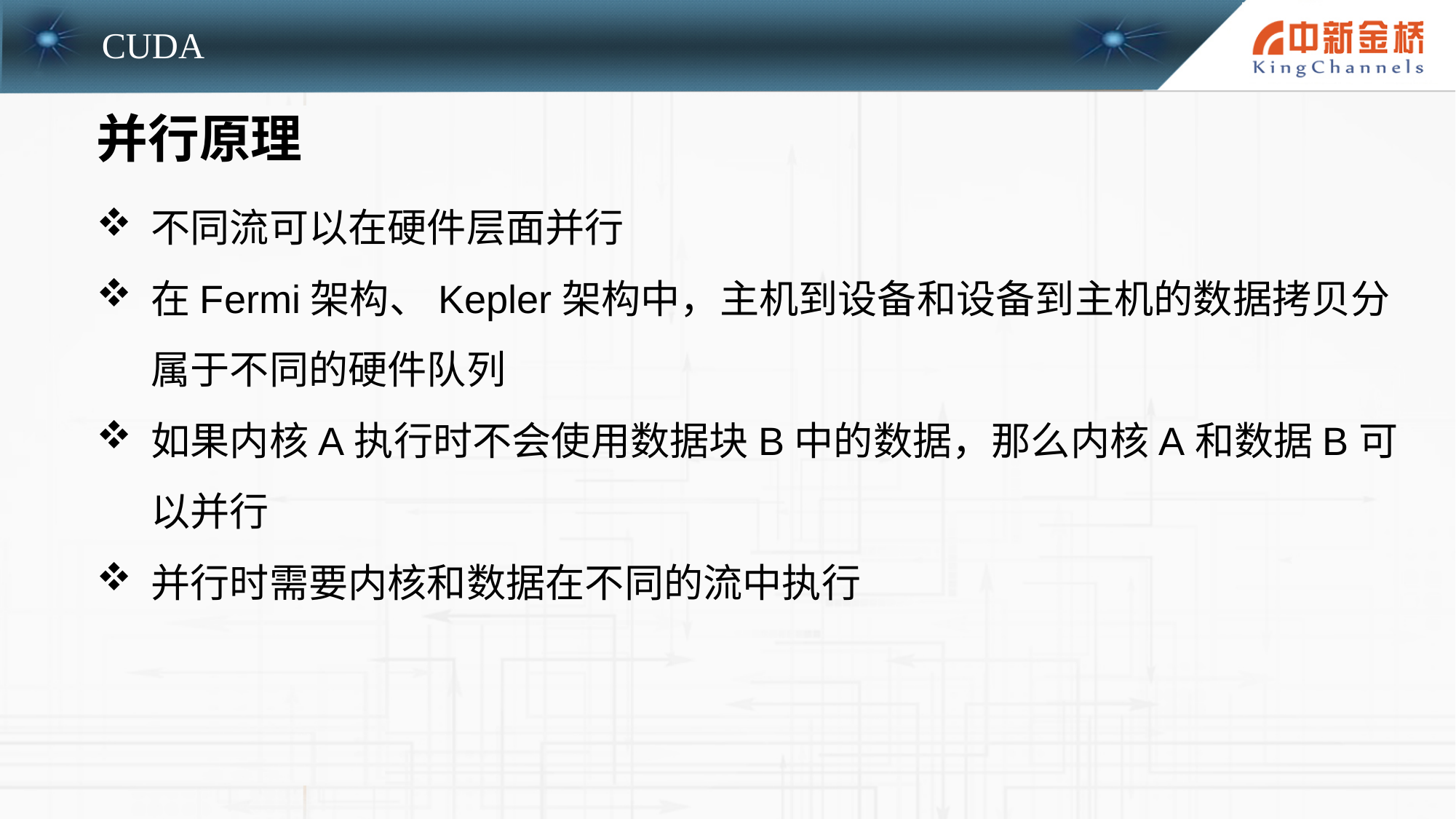

并行原理
不同流可以在硬件层面并行
在Fermi架构、Kepler架构中，主机到设备和设备到主机的数据拷贝分属于不同的硬件队列
如果内核A执行时不会使用数据块B中的数据，那么内核A和数据B可以并行
并行时需要内核和数据在不同的流中执行